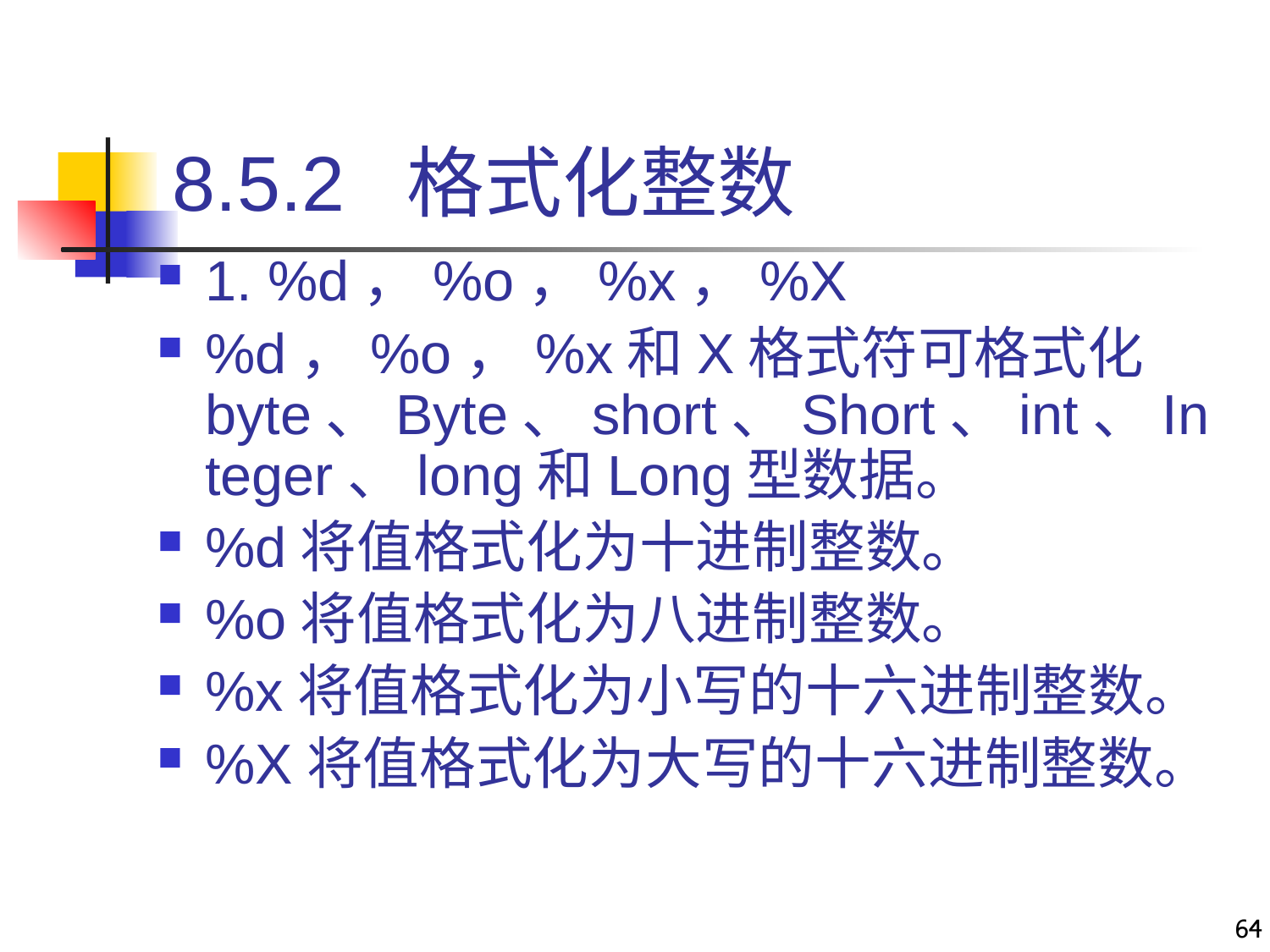

# 8.5.2  格式化整数
1. %d，%o，%x，%X
%d，%o，%x和X格式符可格式化byte、Byte、short、Short、int、Integer、long和Long型数据。
%d将值格式化为十进制整数。
%o将值格式化为八进制整数。
%x将值格式化为小写的十六进制整数。
%X将值格式化为大写的十六进制整数。
64